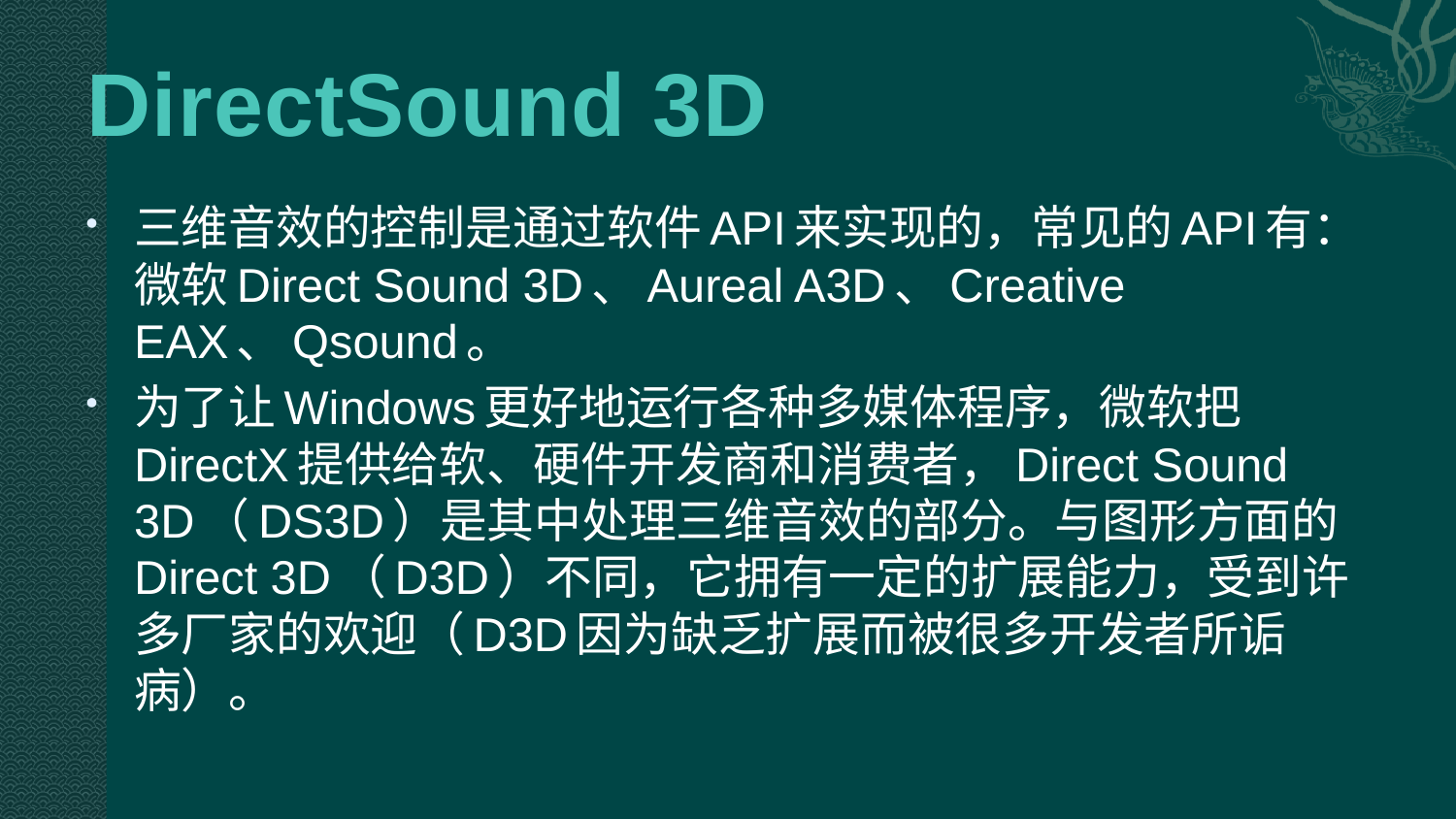

# DirectSound 3D
三维音效的控制是通过软件API来实现的，常见的API有：微软Direct Sound 3D、Aureal A3D、Creative EAX、Qsound。
为了让Windows更好地运行各种多媒体程序，微软把DirectX提供给软、硬件开发商和消费者，Direct Sound 3D（DS3D）是其中处理三维音效的部分。与图形方面的Direct 3D（D3D）不同，它拥有一定的扩展能力，受到许多厂家的欢迎（D3D因为缺乏扩展而被很多开发者所诟病）。